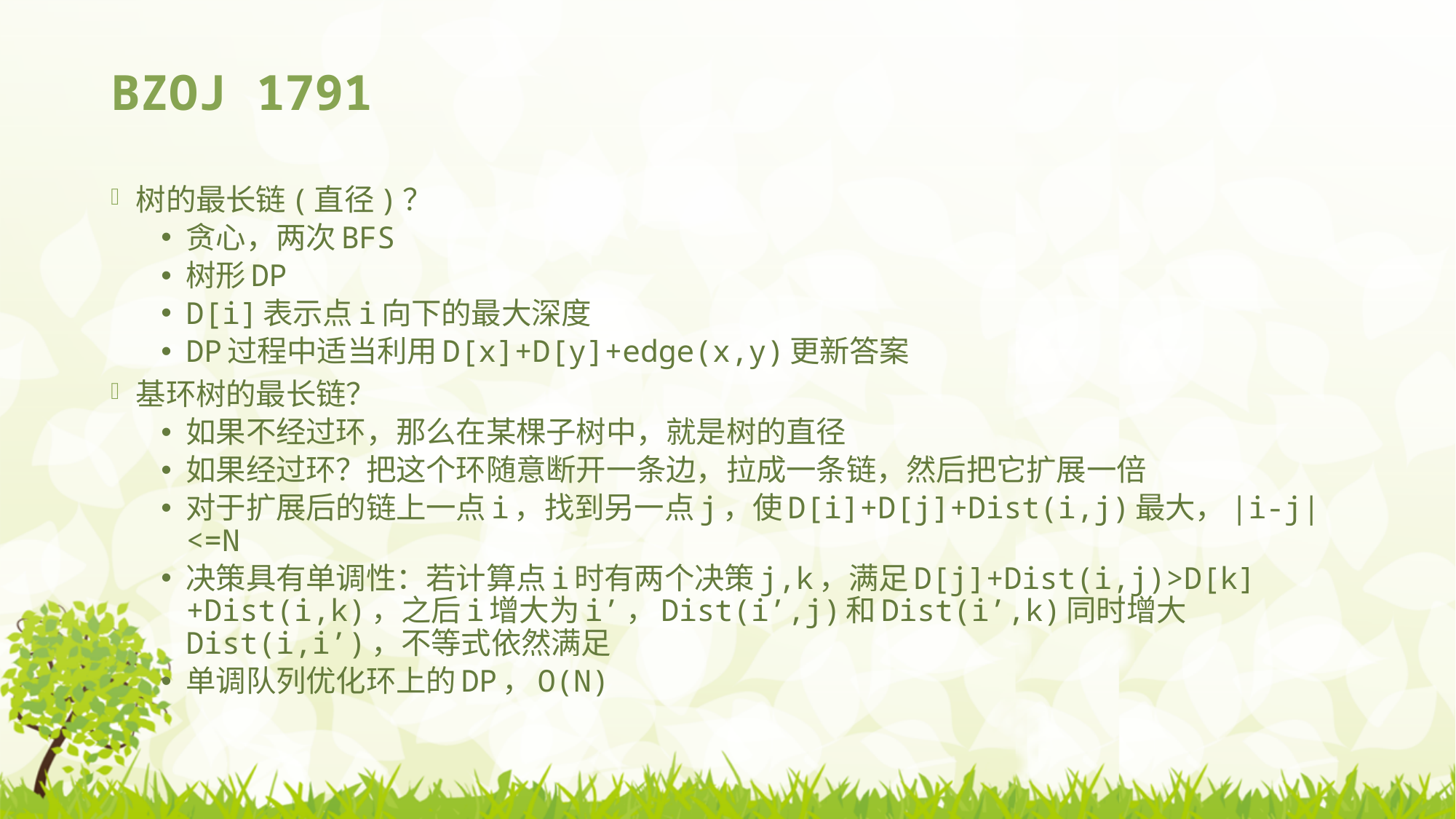

# BZOJ 1791
树的最长链(直径)？
贪心，两次BFS
树形DP
D[i]表示点i向下的最大深度
DP过程中适当利用D[x]+D[y]+edge(x,y)更新答案
基环树的最长链？
如果不经过环，那么在某棵子树中，就是树的直径
如果经过环？把这个环随意断开一条边，拉成一条链，然后把它扩展一倍
对于扩展后的链上一点i，找到另一点j，使D[i]+D[j]+Dist(i,j)最大，|i-j|<=N
决策具有单调性：若计算点i时有两个决策j,k，满足D[j]+Dist(i,j)>D[k]+Dist(i,k)，之后i增大为i’，Dist(i’,j)和Dist(i’,k)同时增大Dist(i,i’)，不等式依然满足
单调队列优化环上的DP，O(N)